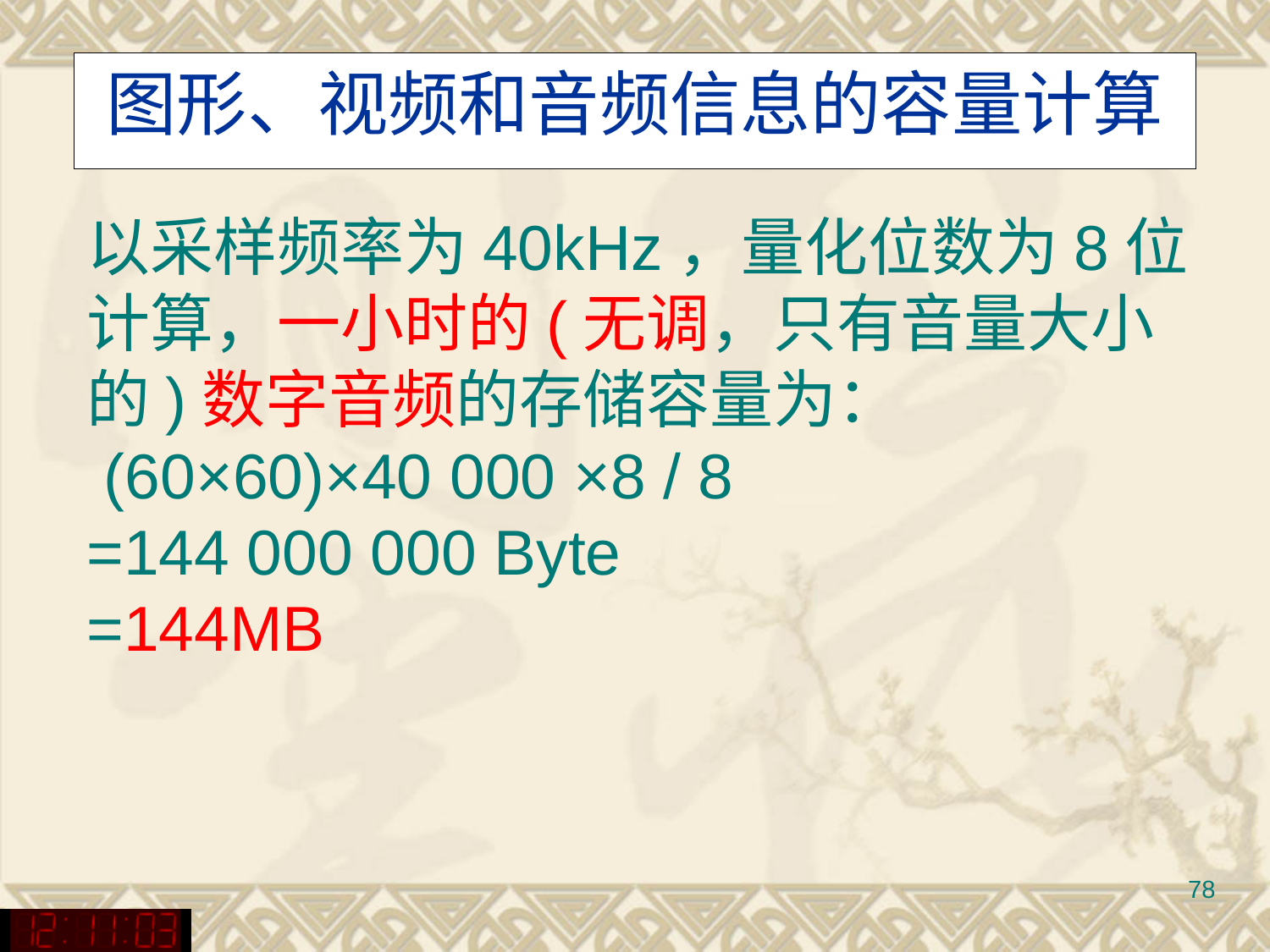

# 图形、视频和音频信息的容量计算
以采样频率为40kHz，量化位数为8位计算，一小时的(无调，只有音量大小的)数字音频的存储容量为：
 (60×60)×40 000 ×8 / 8
=144 000 000 Byte
=144MB
78